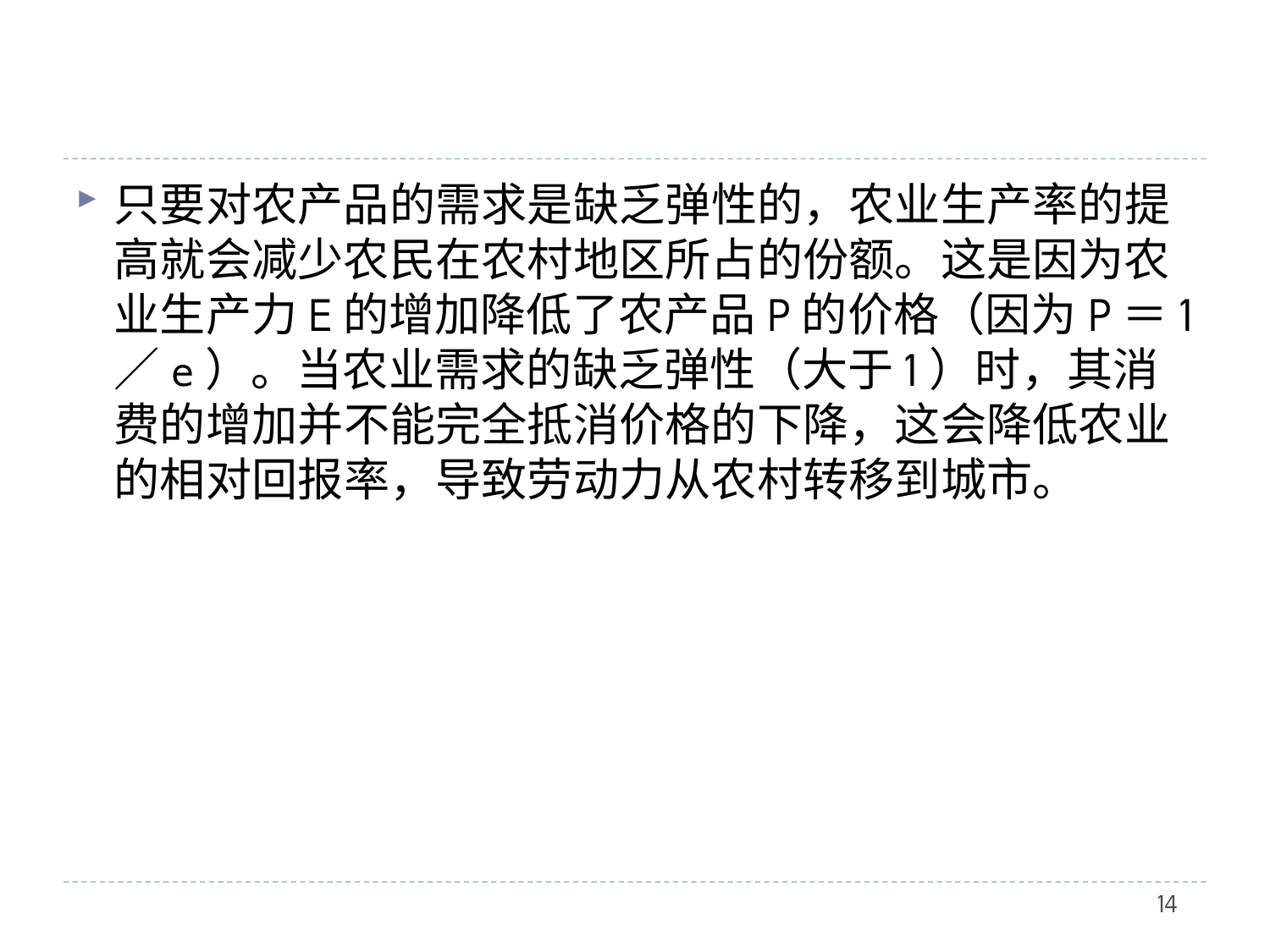

只要对农产品的需求是缺乏弹性的，农业生产率的提高就会减少农民在农村地区所占的份额。这是因为农业生产力E的增加降低了农产品P的价格（因为P＝1／e）。当农业需求的缺乏弹性（大于1）时，其消费的增加并不能完全抵消价格的下降，这会降低农业的相对回报率，导致劳动力从农村转移到城市。
14